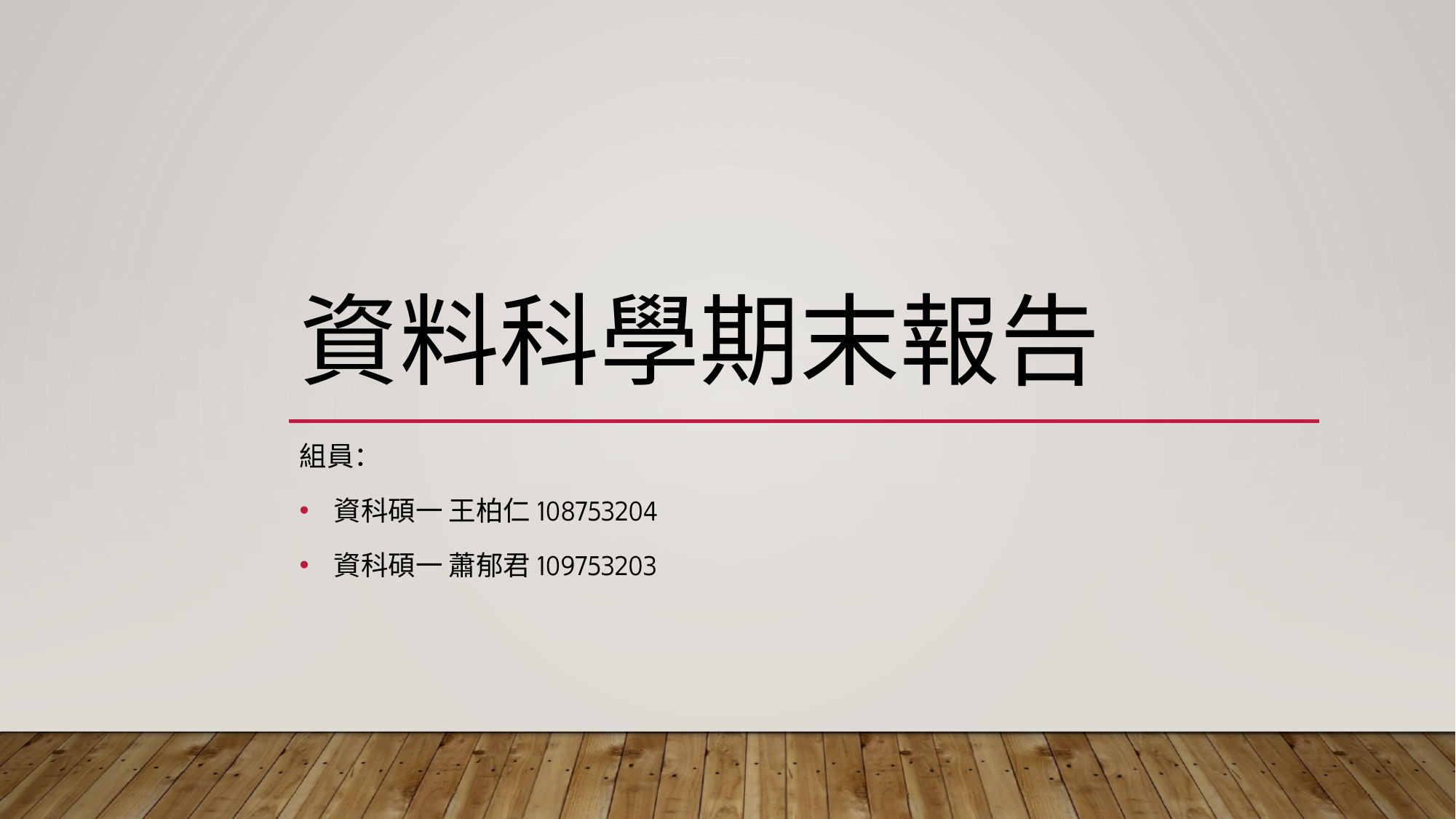

# 資料科學期末報告
組員：
資科碩一 王柏仁108753204
資科碩一 蕭郁君109753203